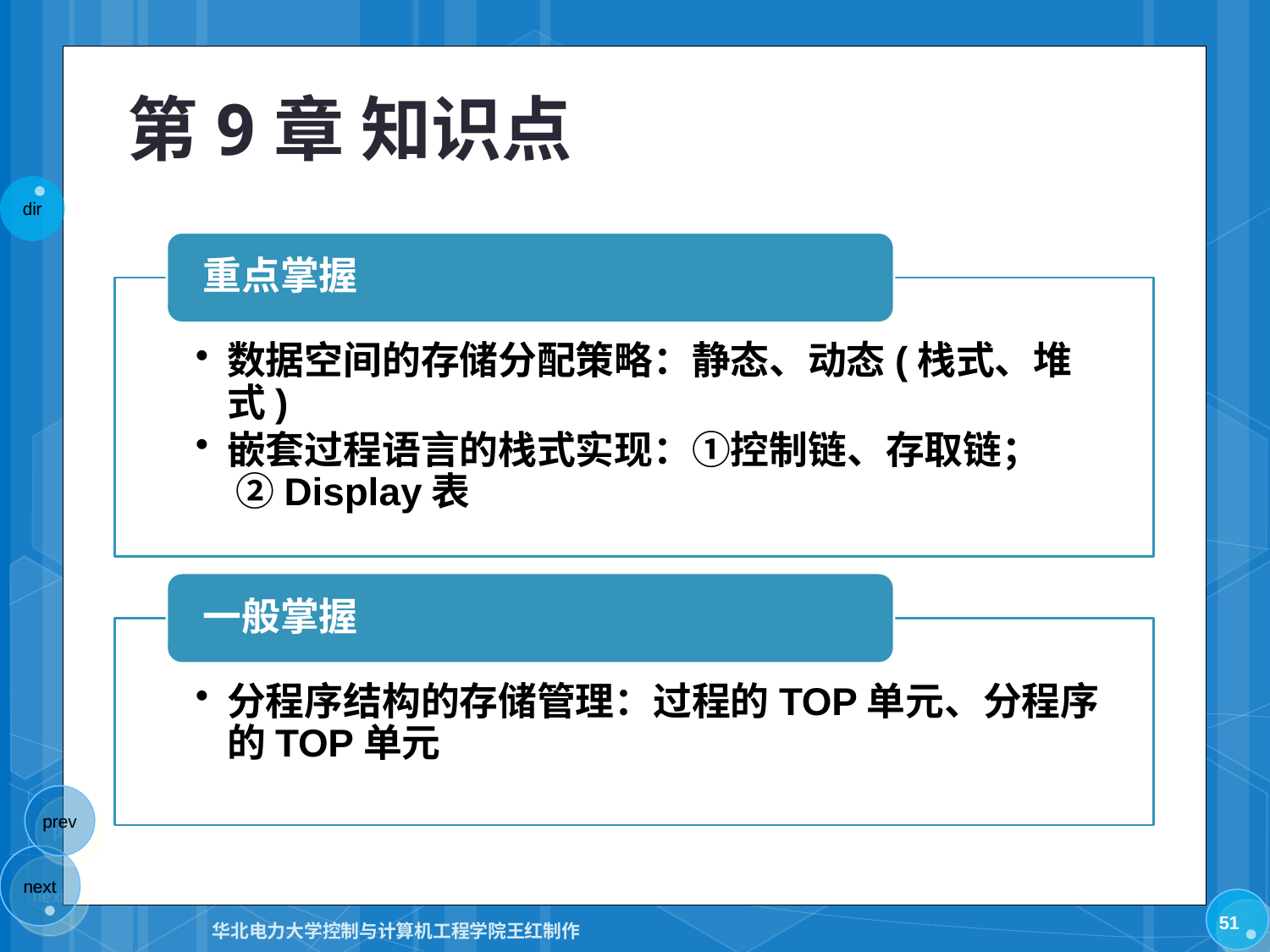

# 第9章 知识点
数据空间的存储分配策略：静态、动态(栈式、堆式)
嵌套过程语言的栈式实现：①控制链、存取链；
 ②Display表
重点掌握
分程序结构的存储管理：过程的TOP单元、分程序的TOP单元
一般掌握
51
华北电力大学控制与计算机工程学院王红制作